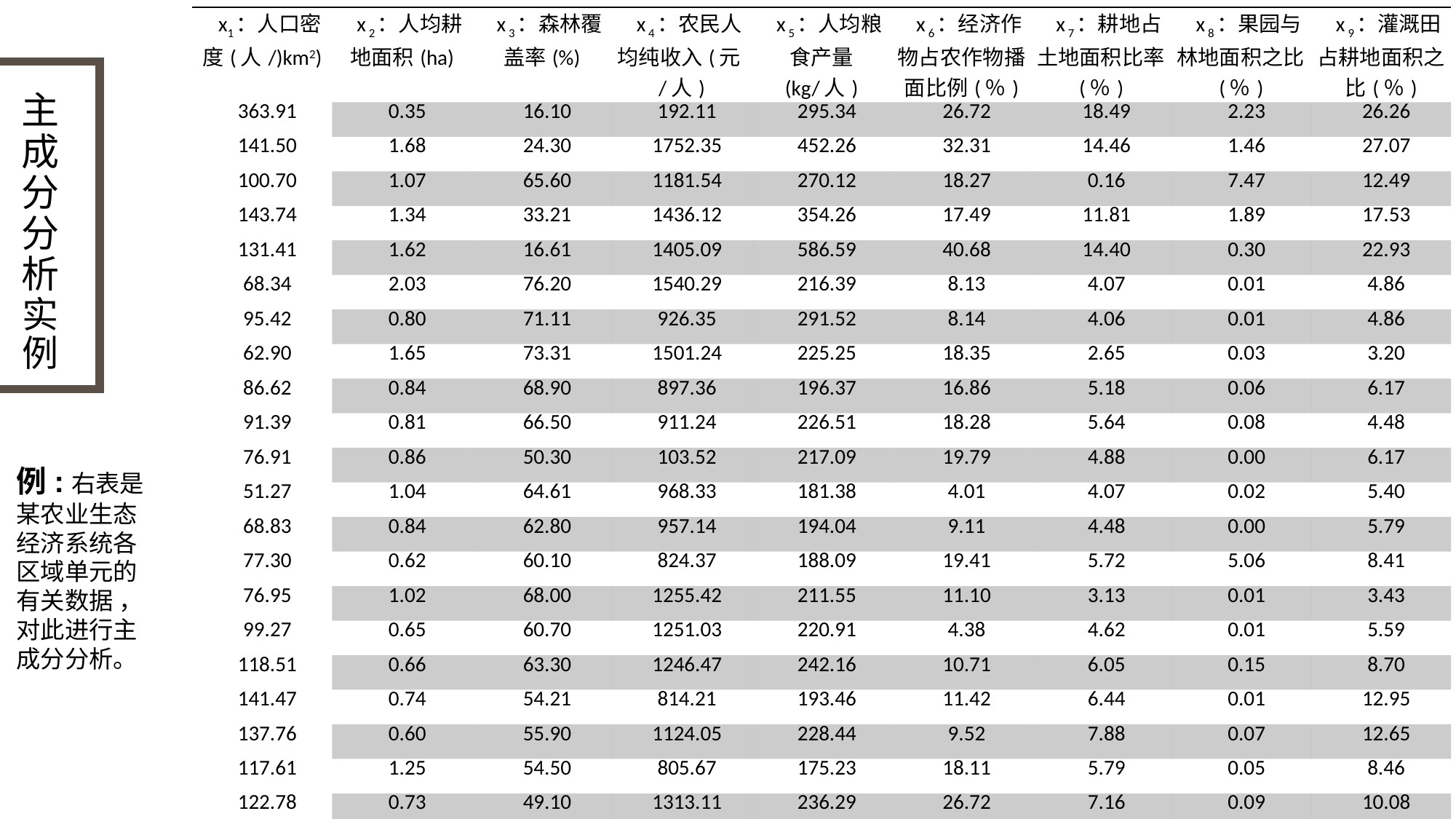

| x1：人口密度(人/)km2) | x 2：人均耕地面积(ha) | x 3：森林覆盖率(%) | x 4：农民人均纯收入(元/人) | x 5：人均粮食产量 (kg/人) | x 6：经济作物占农作物播面比例(％) | x 7：耕地占土地面积比率(％) | x 8：果园与林地面积之比(％) | x 9：灌溉田占耕地面积之比(％) |
| --- | --- | --- | --- | --- | --- | --- | --- | --- |
| 363.91 | 0.35 | 16.10 | 192.11 | 295.34 | 26.72 | 18.49 | 2.23 | 26.26 |
| 141.50 | 1.68 | 24.30 | 1752.35 | 452.26 | 32.31 | 14.46 | 1.46 | 27.07 |
| 100.70 | 1.07 | 65.60 | 1181.54 | 270.12 | 18.27 | 0.16 | 7.47 | 12.49 |
| 143.74 | 1.34 | 33.21 | 1436.12 | 354.26 | 17.49 | 11.81 | 1.89 | 17.53 |
| 131.41 | 1.62 | 16.61 | 1405.09 | 586.59 | 40.68 | 14.40 | 0.30 | 22.93 |
| 68.34 | 2.03 | 76.20 | 1540.29 | 216.39 | 8.13 | 4.07 | 0.01 | 4.86 |
| 95.42 | 0.80 | 71.11 | 926.35 | 291.52 | 8.14 | 4.06 | 0.01 | 4.86 |
| 62.90 | 1.65 | 73.31 | 1501.24 | 225.25 | 18.35 | 2.65 | 0.03 | 3.20 |
| 86.62 | 0.84 | 68.90 | 897.36 | 196.37 | 16.86 | 5.18 | 0.06 | 6.17 |
| 91.39 | 0.81 | 66.50 | 911.24 | 226.51 | 18.28 | 5.64 | 0.08 | 4.48 |
| 76.91 | 0.86 | 50.30 | 103.52 | 217.09 | 19.79 | 4.88 | 0.00 | 6.17 |
| 51.27 | 1.04 | 64.61 | 968.33 | 181.38 | 4.01 | 4.07 | 0.02 | 5.40 |
| 68.83 | 0.84 | 62.80 | 957.14 | 194.04 | 9.11 | 4.48 | 0.00 | 5.79 |
| 77.30 | 0.62 | 60.10 | 824.37 | 188.09 | 19.41 | 5.72 | 5.06 | 8.41 |
| 76.95 | 1.02 | 68.00 | 1255.42 | 211.55 | 11.10 | 3.13 | 0.01 | 3.43 |
| 99.27 | 0.65 | 60.70 | 1251.03 | 220.91 | 4.38 | 4.62 | 0.01 | 5.59 |
| 118.51 | 0.66 | 63.30 | 1246.47 | 242.16 | 10.71 | 6.05 | 0.15 | 8.70 |
| 141.47 | 0.74 | 54.21 | 814.21 | 193.46 | 11.42 | 6.44 | 0.01 | 12.95 |
| 137.76 | 0.60 | 55.90 | 1124.05 | 228.44 | 9.52 | 7.88 | 0.07 | 12.65 |
| 117.61 | 1.25 | 54.50 | 805.67 | 175.23 | 18.11 | 5.79 | 0.05 | 8.46 |
| 122.78 | 0.73 | 49.10 | 1313.11 | 236.29 | 26.72 | 7.16 | 0.09 | 10.08 |
主成分分析
实例

例:右表是某农业生态经济系统各区域单元的有关数据 ，对此进行主成分分析。